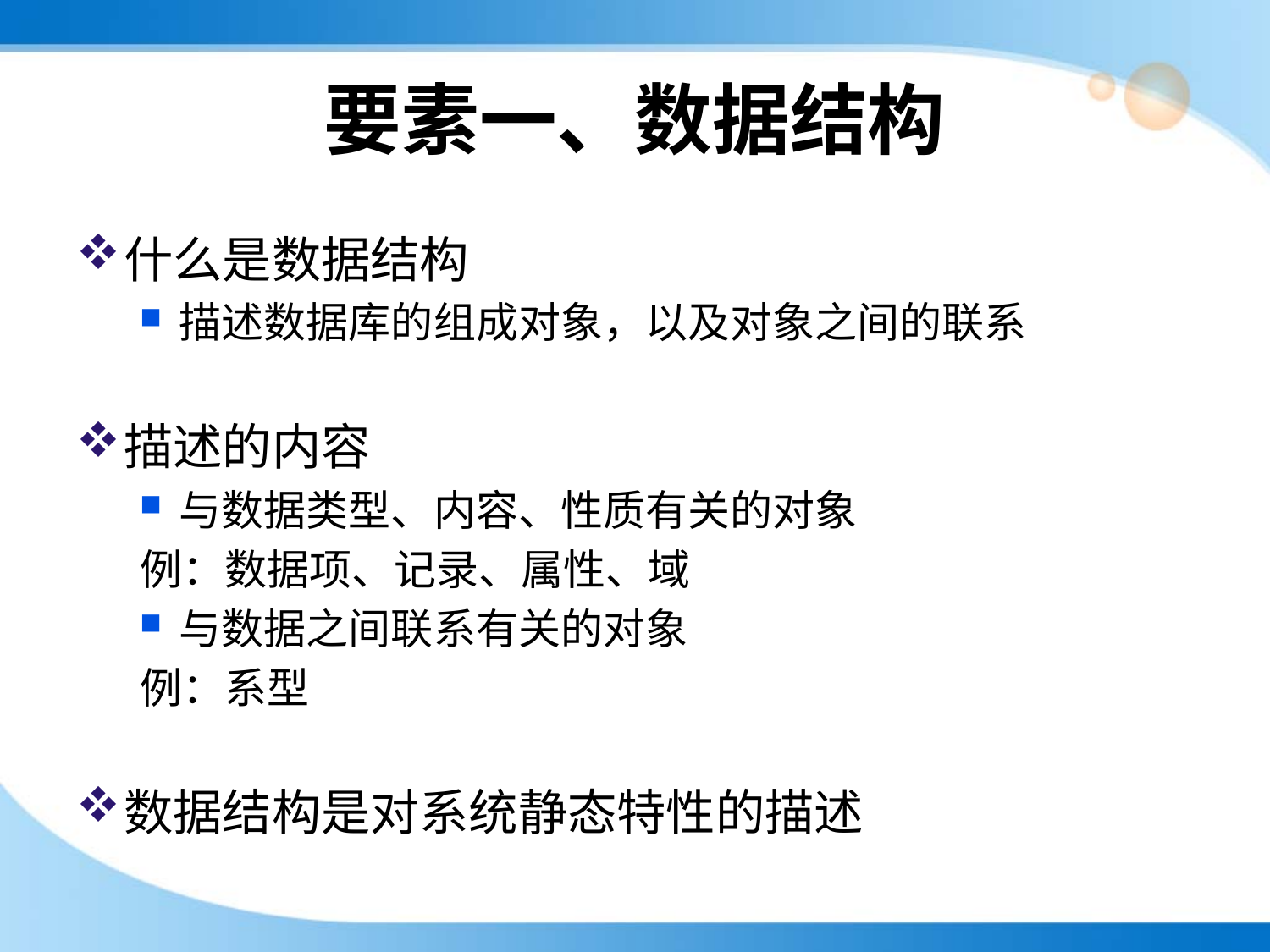

# 要素一、数据结构
什么是数据结构
描述数据库的组成对象，以及对象之间的联系
描述的内容
与数据类型、内容、性质有关的对象
例：数据项、记录、属性、域
与数据之间联系有关的对象
例：系型
数据结构是对系统静态特性的描述